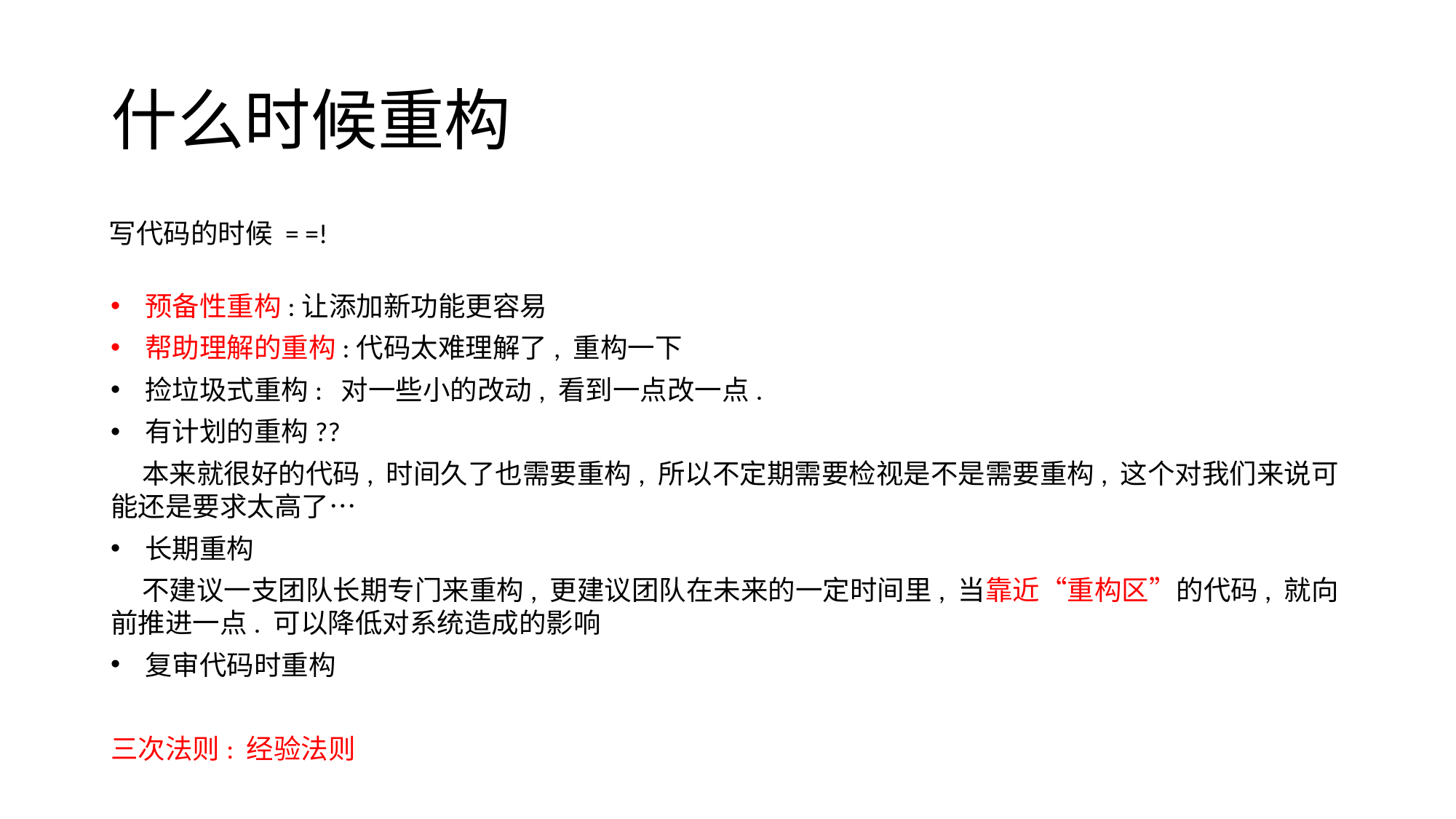

# 什么时候重构
写代码的时候 = =!
预备性重构:让添加新功能更容易
帮助理解的重构:代码太难理解了, 重构一下
捡垃圾式重构:  对一些小的改动, 看到一点改一点.
有计划的重构??
    本来就很好的代码, 时间久了也需要重构, 所以不定期需要检视是不是需要重构, 这个对我们来说可能还是要求太高了…
长期重构
    不建议一支团队长期专门来重构, 更建议团队在未来的一定时间里, 当靠近“重构区”的代码, 就向前推进一点. 可以降低对系统造成的影响
复审代码时重构

三次法则: 经验法则